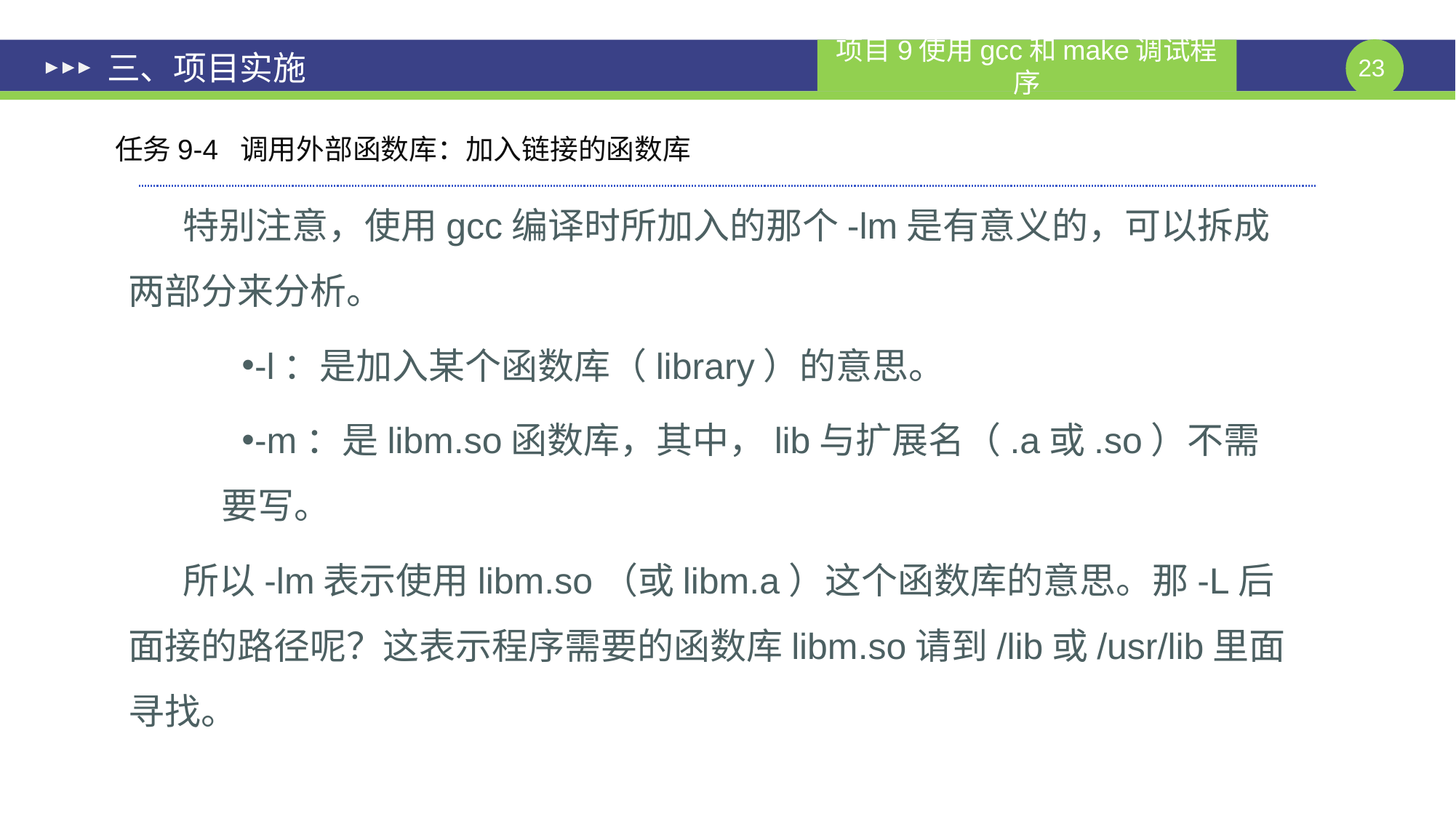

# 三、项目实施
任务9-4  调用外部函数库：加入链接的函数库
特别注意，使用gcc编译时所加入的那个-lm是有意义的，可以拆成两部分来分析。
-l：是加入某个函数库（library）的意思。
-m：是libm.so函数库，其中，lib与扩展名（.a或.so）不需要写。
所以-lm表示使用libm.so（或libm.a）这个函数库的意思。那-L后面接的路径呢？这表示程序需要的函数库libm.so请到/lib或/usr/lib里面寻找。